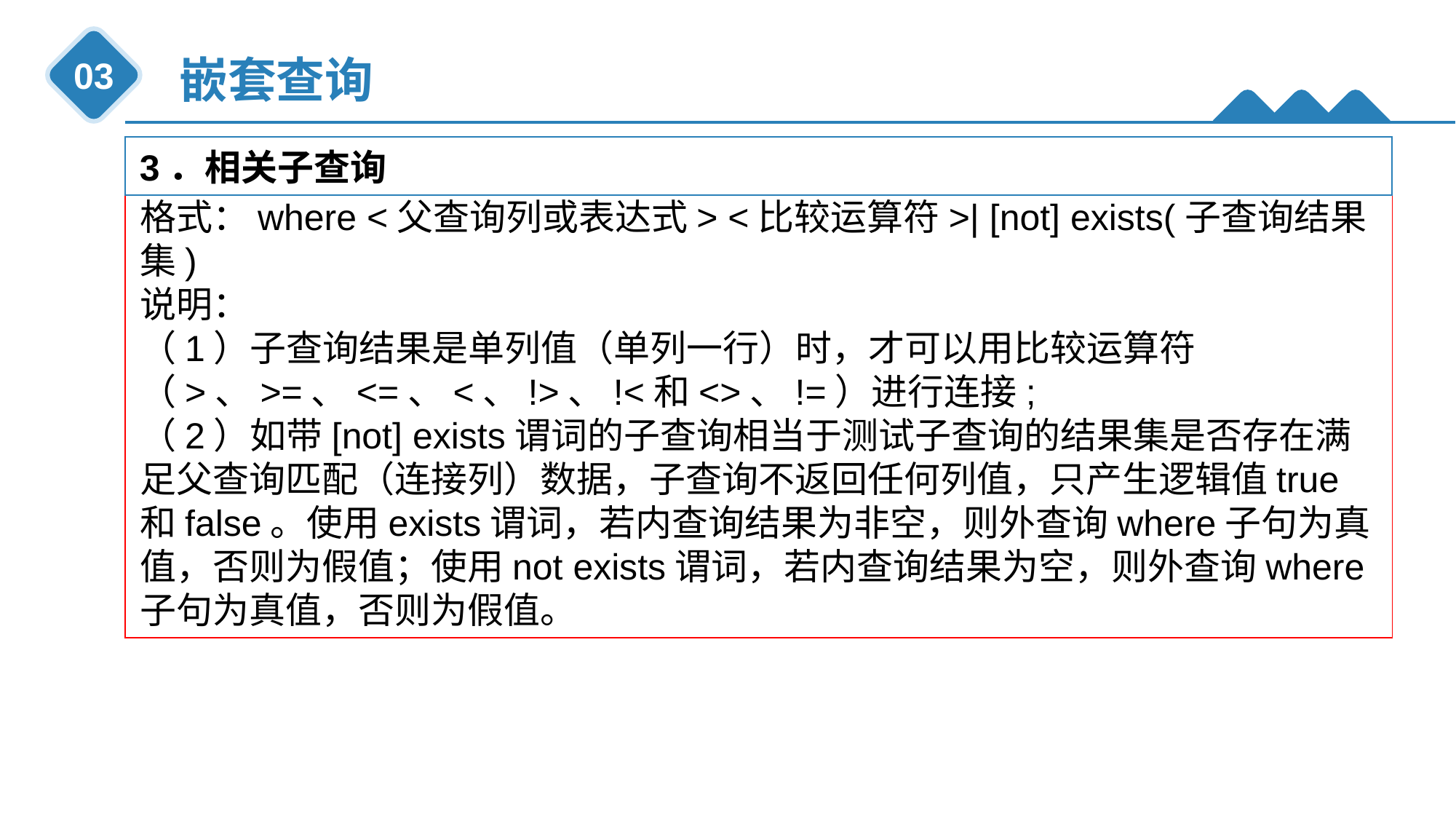

嵌套查询
03

3．相关子查询
格式：where <父查询列或表达式> <比较运算符>| [not] exists(子查询结果集)
说明：
（1）子查询结果是单列值（单列一行）时，才可以用比较运算符（>、>=、<=、<、!>、!<和<>、!=）进行连接;
（2）如带[not] exists谓词的子查询相当于测试子查询的结果集是否存在满足父查询匹配（连接列）数据，子查询不返回任何列值，只产生逻辑值true和false。使用exists谓词，若内查询结果为非空，则外查询where子句为真值，否则为假值；使用not exists谓词，若内查询结果为空，则外查询where子句为真值，否则为假值。
主讲：叶潮流
合肥学院
数据库原理与应用